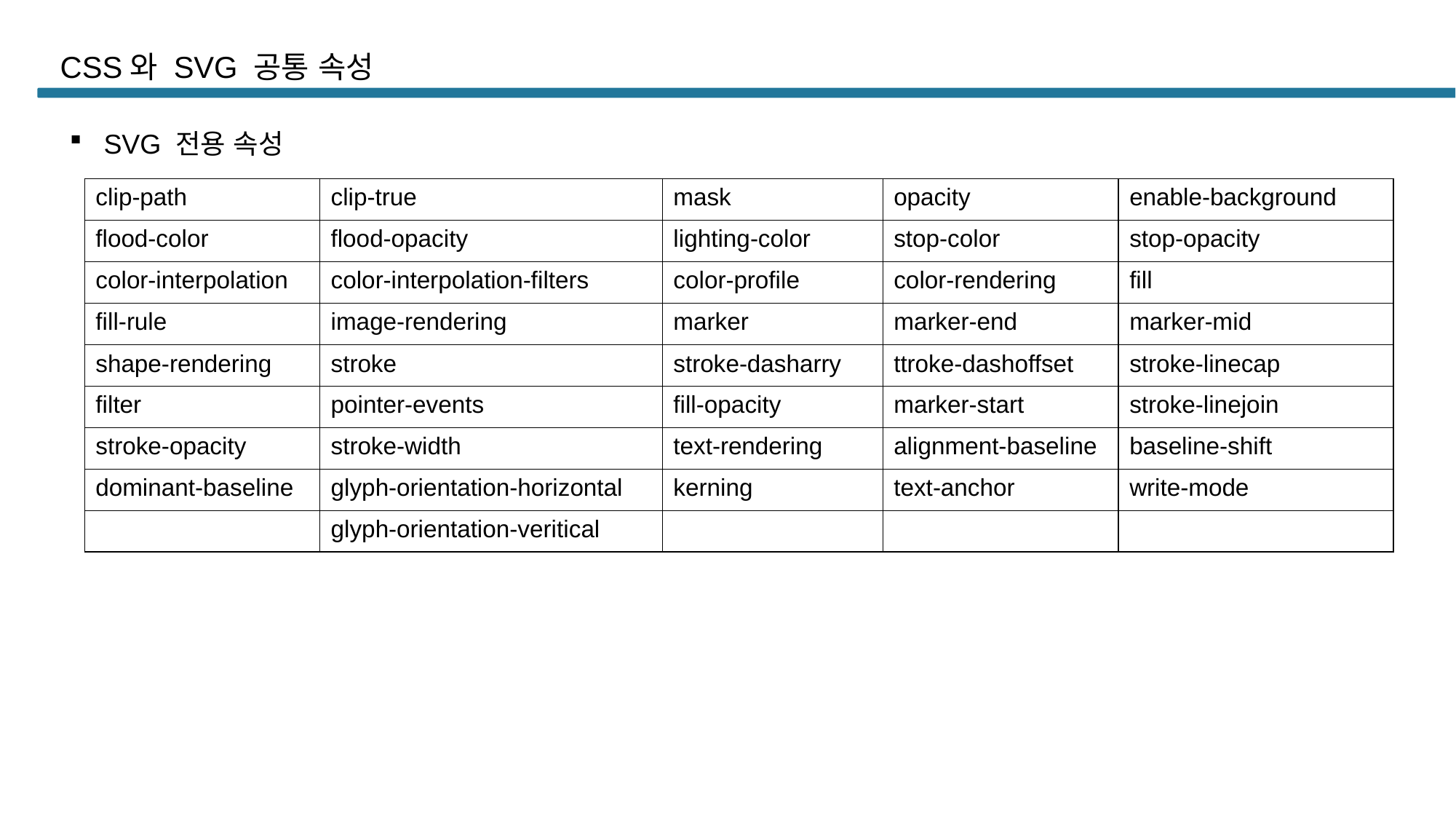

# CSS와 SVG 공통 속성
SVG 전용 속성
| clip-path | clip-true | mask | opacity | enable-background |
| --- | --- | --- | --- | --- |
| flood-color | flood-opacity | lighting-color | stop-color | stop-opacity |
| color-interpolation | color-interpolation-filters | color-profile | color-rendering | fill |
| fill-rule | image-rendering | marker | marker-end | marker-mid |
| shape-rendering | stroke | stroke-dasharry | ttroke-dashoffset | stroke-linecap |
| filter | pointer-events | fill-opacity | marker-start | stroke-linejoin |
| stroke-opacity | stroke-width | text-rendering | alignment-baseline | baseline-shift |
| dominant-baseline | glyph-orientation-horizontal | kerning | text-anchor | write-mode |
|  | glyph-orientation-veritical |  |  |  |